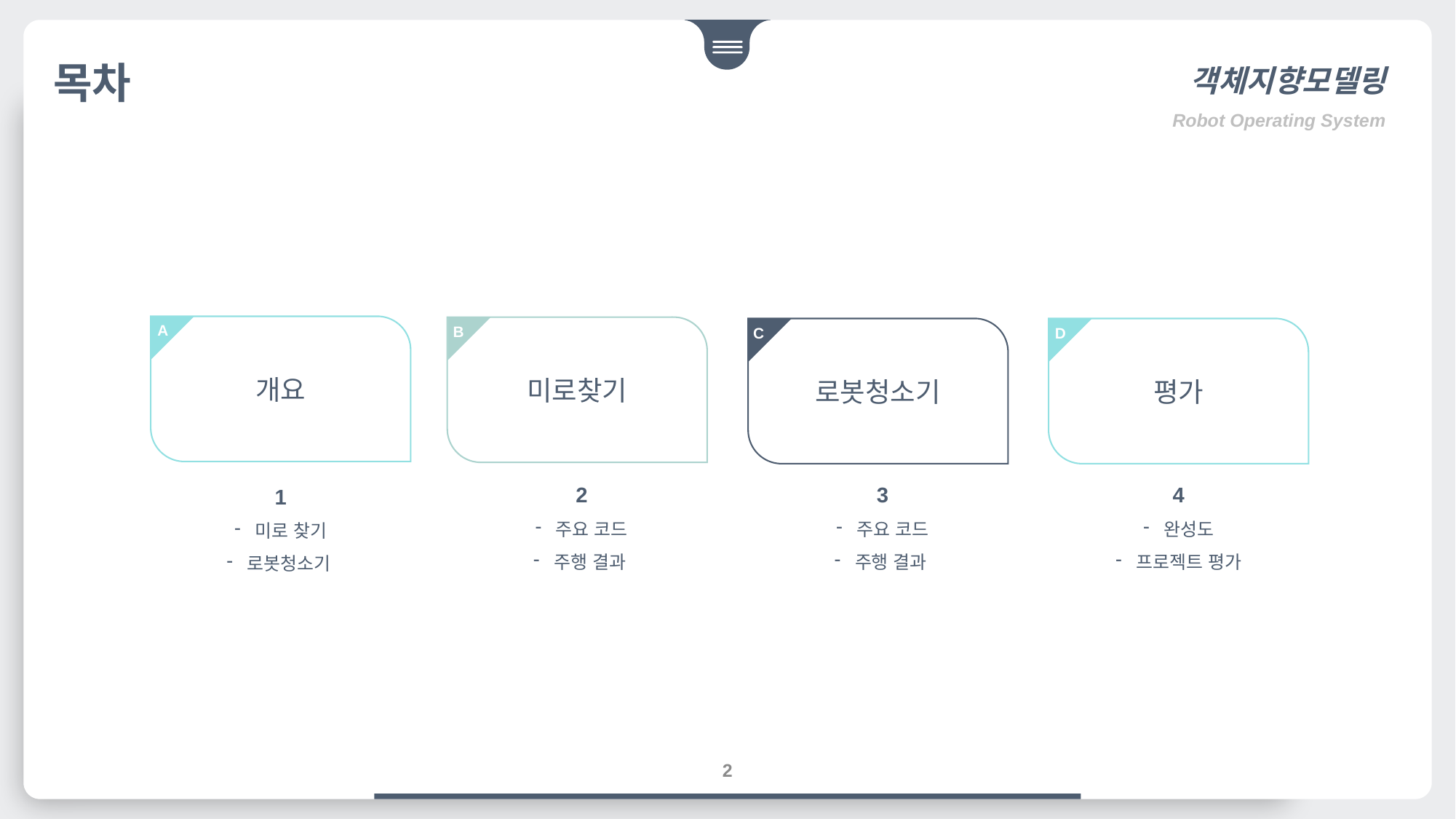

목차
객체지향모델링
Robot Operating System
A
개요

B
미로찾기

로봇청소기
C

평가
D

2
주요 코드
주행 결과
3
주요 코드
주행 결과
4
완성도
프로젝트 평가
1
미로 찾기
로봇청소기
2